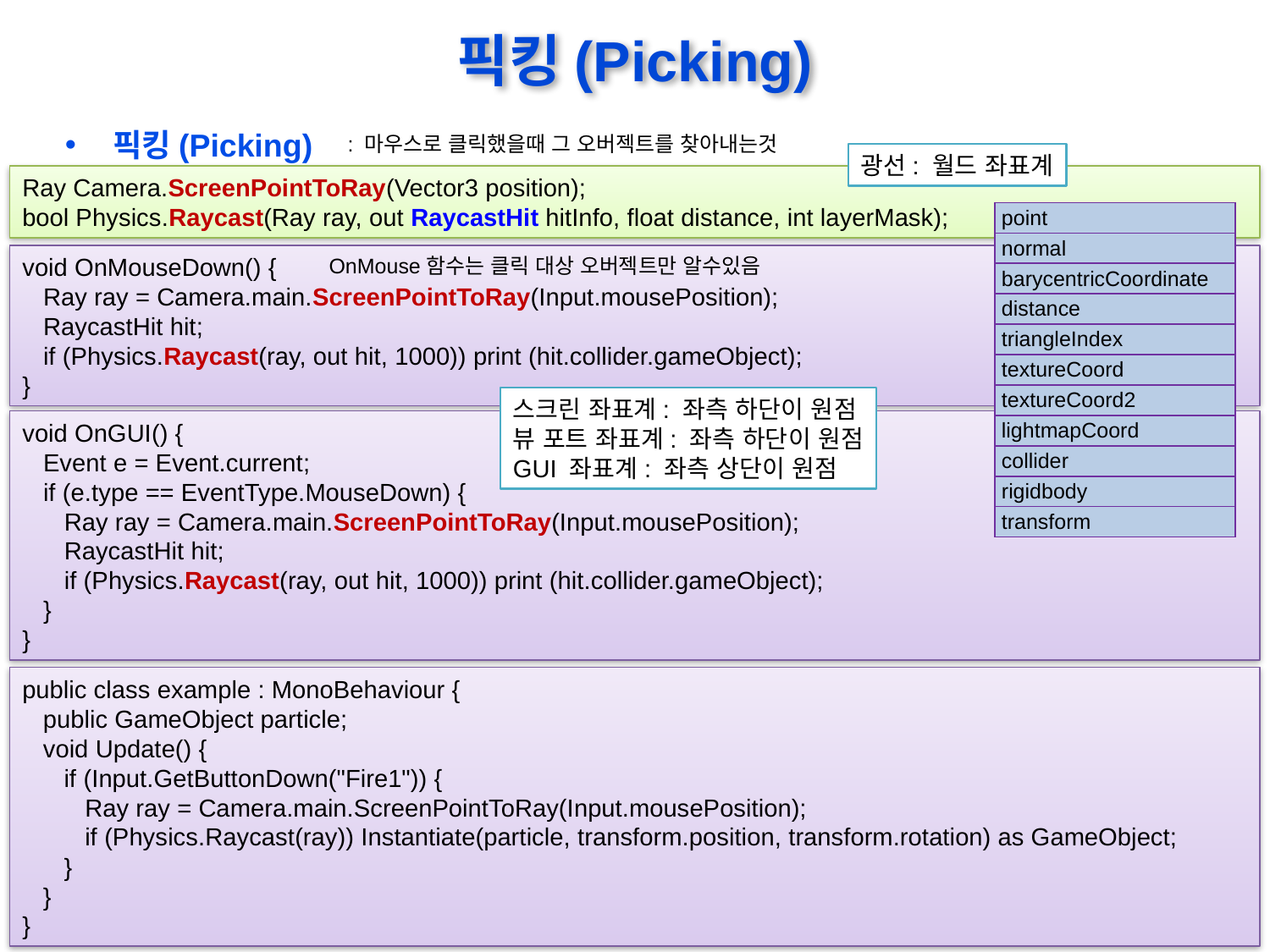

# 픽킹(Picking)
픽킹(Picking)

: 마우스로 클릭했을때 그 오버젝트를 찾아내는것
광선: 월드 좌표계
Ray Camera.ScreenPointToRay(Vector3 position);
bool Physics.Raycast(Ray ray, out RaycastHit hitInfo, float distance, int layerMask);
| point |
| --- |
| normal |
| barycentricCoordinate |
| distance |
| triangleIndex |
| textureCoord |
| textureCoord2 |
| lightmapCoord |
| collider |
| rigidbody |
| transform |
void OnMouseDown() {
   Ray ray = Camera.main.ScreenPointToRay(Input.mousePosition);
   RaycastHit hit;
   if (Physics.Raycast(ray, out hit, 1000)) print (hit.collider.gameObject);
}
OnMouse함수는 클릭 대상 오버젝트만 알수있음
스크린 좌표계: 좌측 하단이 원점
뷰 포트 좌표계: 좌측 하단이 원점
GUI 좌표계: 좌측 상단이 원점
void OnGUI() {
   Event e = Event.current;
   if (e.type == EventType.MouseDown) {
      Ray ray = Camera.main.ScreenPointToRay(Input.mousePosition);
      RaycastHit hit;
      if (Physics.Raycast(ray, out hit, 1000)) print (hit.collider.gameObject);
   }
}
public class example : MonoBehaviour {
   public GameObject particle;
   void Update() {
      if (Input.GetButtonDown("Fire1")) {
         Ray ray = Camera.main.ScreenPointToRay(Input.mousePosition);
         if (Physics.Raycast(ray)) Instantiate(particle, transform.position, transform.rotation) as GameObject;
      }
   }
}